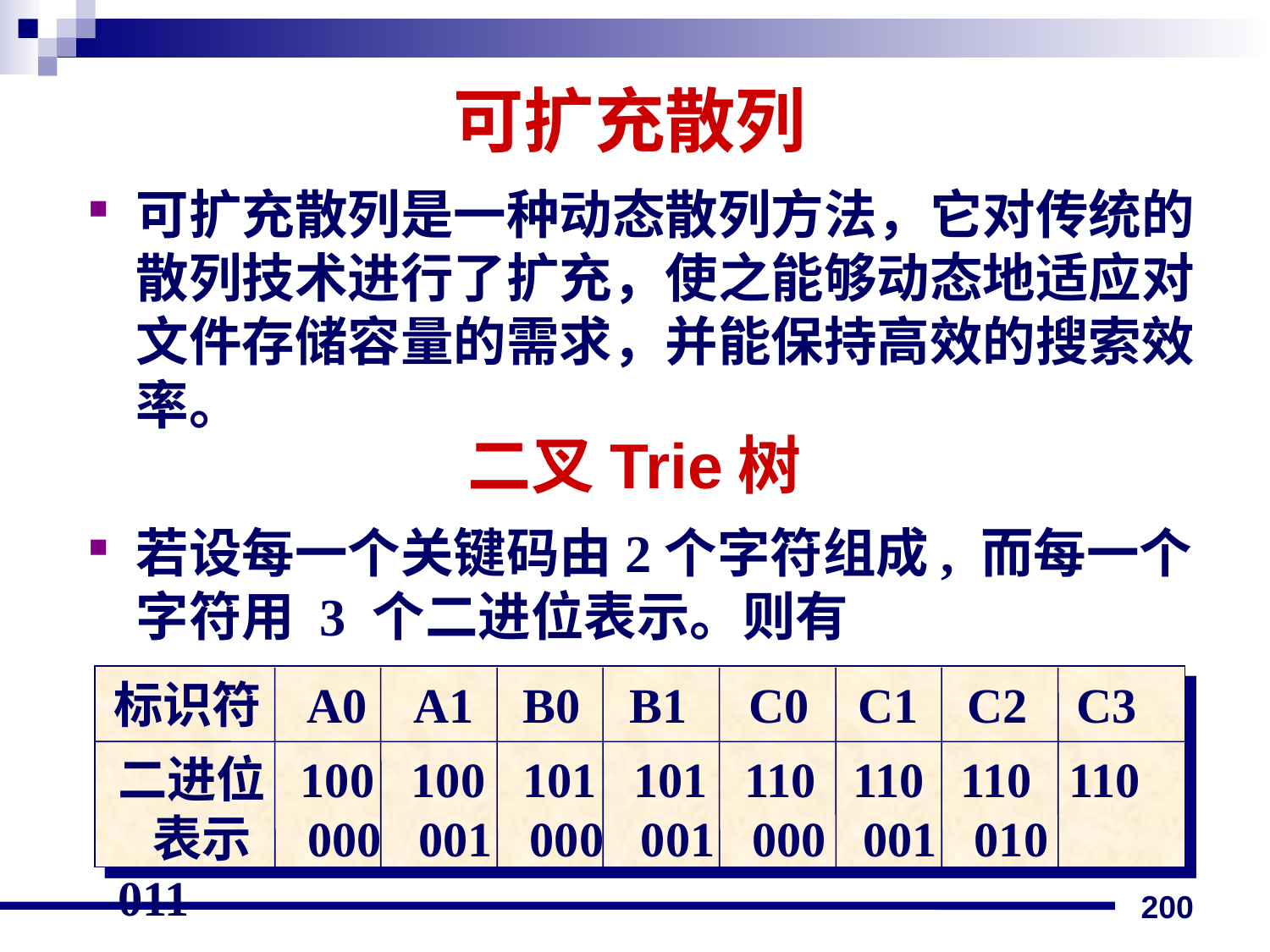

# 可扩充散列
可扩充散列是一种动态散列方法，它对传统的散列技术进行了扩充，使之能够动态地适应对文件存储容量的需求，并能保持高效的搜索效率。

若设每一个关键码由2个字符组成, 而每一个字符用 3 个二进位表示。则有
二叉Trie树

二进位  100   100   101   101   110   110   110   110
  表示    000   001   000   001   000   001   010   011
标识符   A0    A1    B0    B1     C0    C1    C2    C3

200